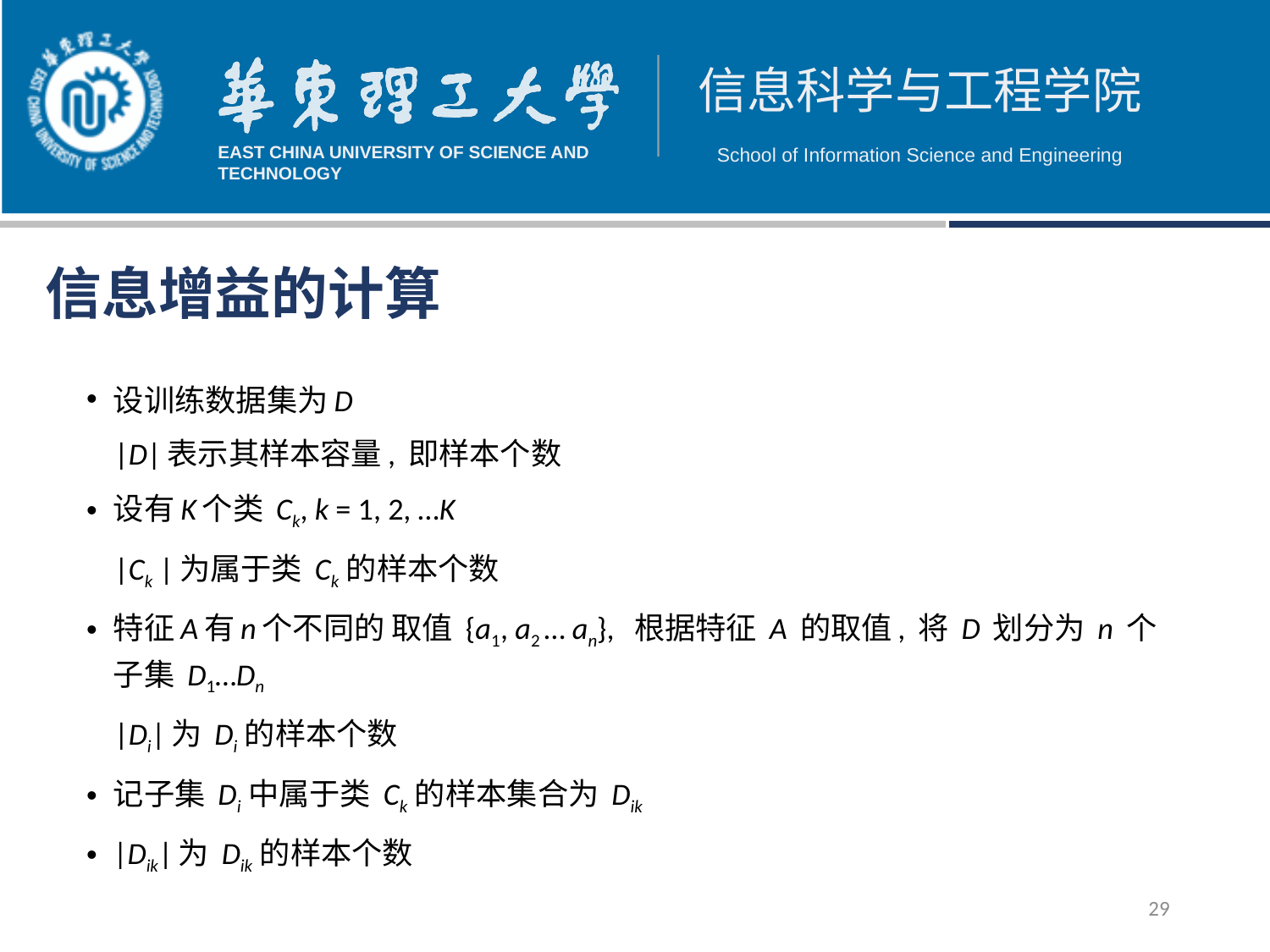

信息增益的计算
设训练数据集为D
    |D|表示其样本容量, 即样本个数
设有K个类 Ck, k = 1, 2, …K
    |Ck |为属于类 Ck 的样本个数
特征A有n个不同的 取值 {a1, a2 … an},  根据特征 A 的取值, 将 D 划分为 n 个子集 D1…Dn
    |Di|为 Di 的样本个数
记子集 Di 中属于类 Ck 的样本集合为 Dik
|Dik|为 Dik 的样本个数
29